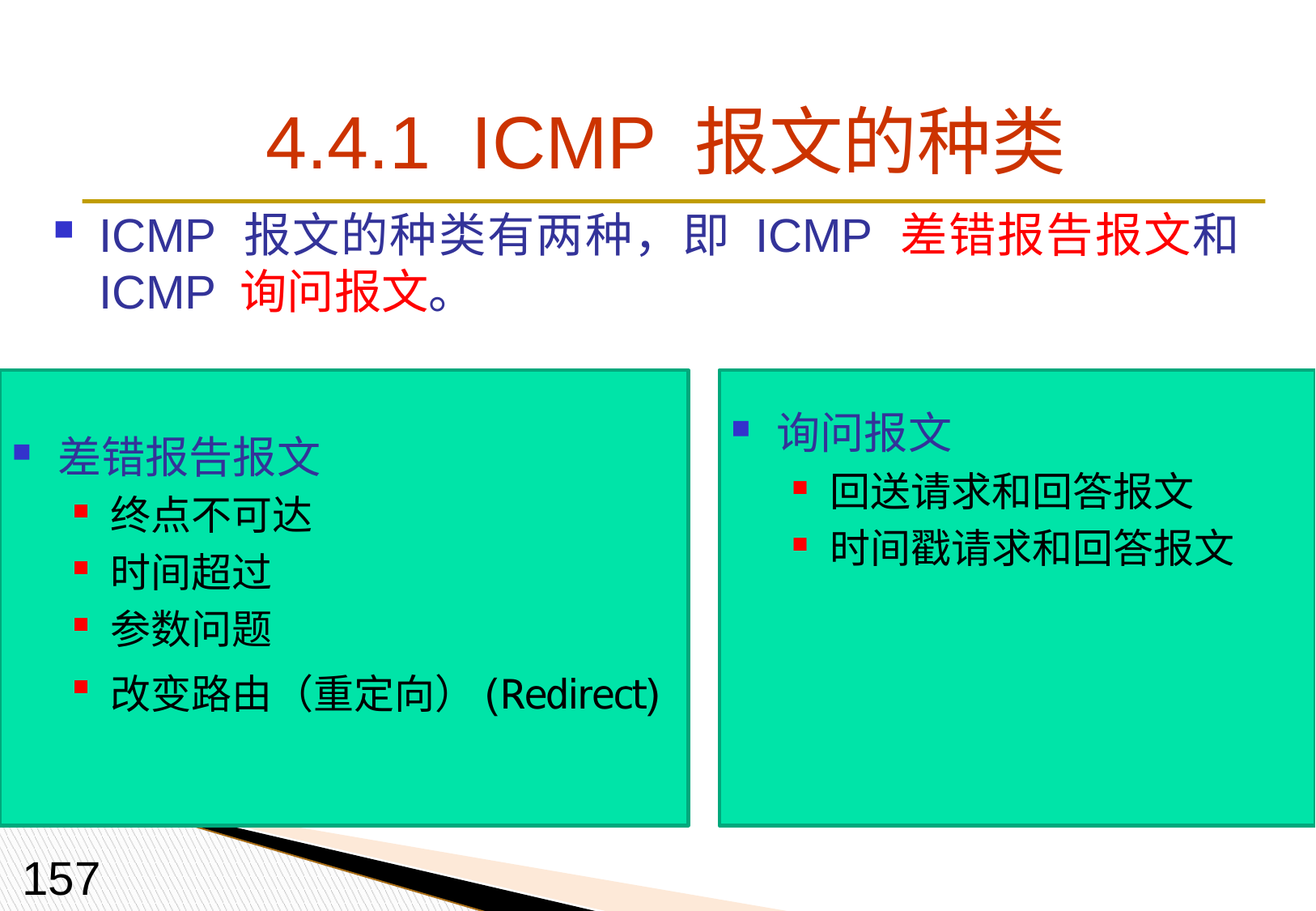

# 4.4.1  ICMP 报文的种类
ICMP 报文的种类有两种，即 ICMP 差错报告报文和 ICMP 询问报文。
差错报告报文
终点不可达
时间超过
参数问题
改变路由（重定向）(Redirect)

询问报文
回送请求和回答报文
时间戳请求和回答报文

157